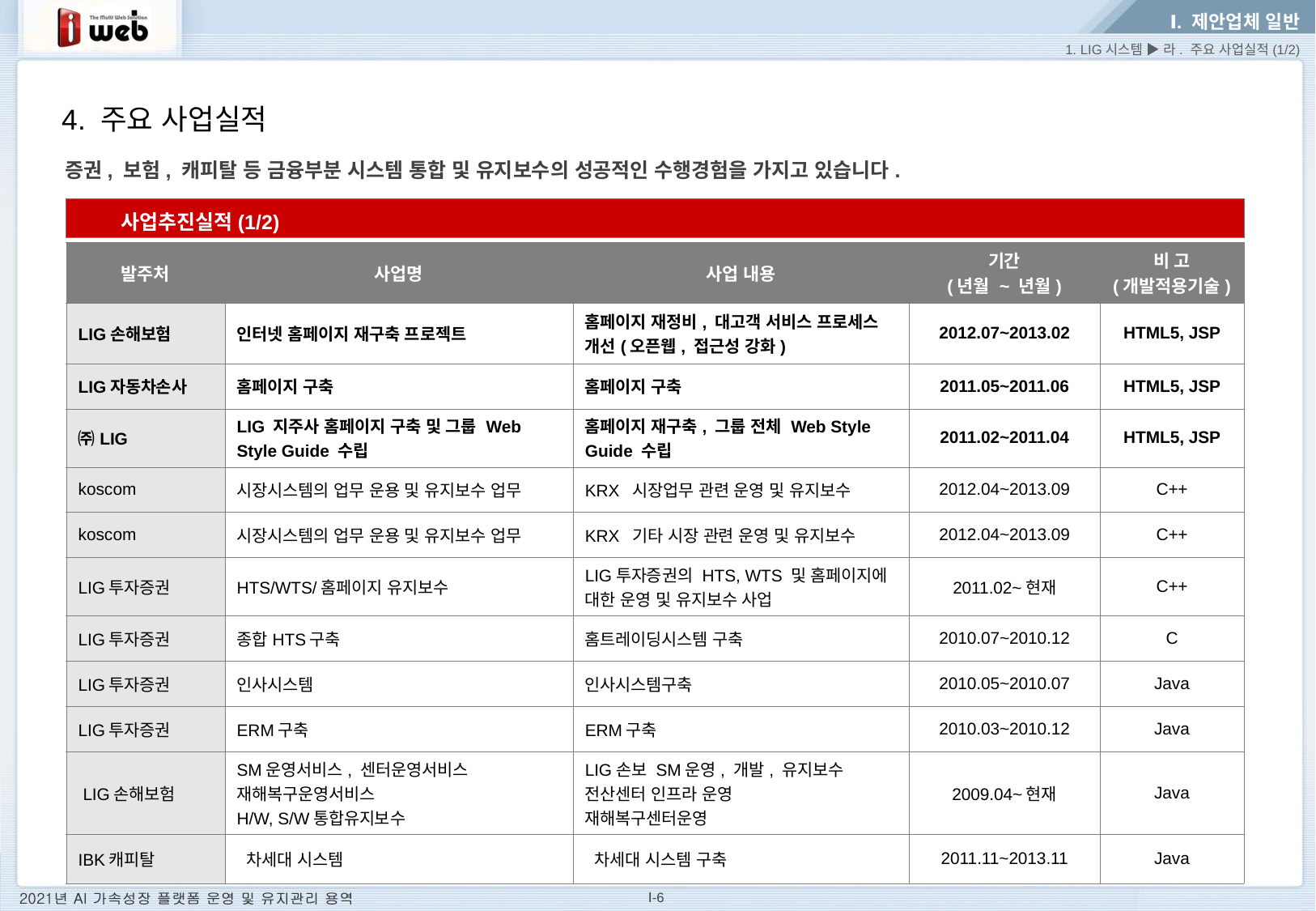

1. LIG시스템 ▶ 라. 주요 사업실적(1/2)
# 4. 주요 사업실적
증권, 보험, 캐피탈 등 금융부분 시스템 통합 및 유지보수의 성공적인 수행경험을 가지고 있습니다.

사업추진실적(1/2)
| 발주처 | 사업명 | 사업 내용 | 기간 (년월 ~ 년월) | 비 고 (개발적용기술) |
| --- | --- | --- | --- | --- |
| LIG손해보험 | 인터넷 홈페이지 재구축 프로젝트 | 홈페이지 재정비, 대고객 서비스 프로세스 개선(오픈웹, 접근성 강화) | 2012.07~2013.02 | HTML5, JSP |
| LIG자동차손사 | 홈페이지 구축 | 홈페이지 구축 | 2011.05~2011.06 | HTML5, JSP |
| ㈜LIG | LIG 지주사 홈페이지 구축 및 그룹 Web Style Guide 수립 | 홈페이지 재구축, 그룹 전체 Web Style Guide 수립 | 2011.02~2011.04 | HTML5, JSP |
| koscom | 시장시스템의 업무 운용 및 유지보수 업무 | KRX 시장업무 관련 운영 및 유지보수 | 2012.04~2013.09 | C++ |
| koscom | 시장시스템의 업무 운용 및 유지보수 업무 | KRX 기타 시장 관련 운영 및 유지보수 | 2012.04~2013.09 | C++ |
| LIG투자증권 | HTS/WTS/홈페이지 유지보수 | LIG투자증권의 HTS, WTS 및 홈페이지에 대한 운영 및 유지보수 사업 | 2011.02~현재 | C++ |
| LIG투자증권 | 종합HTS구축 | 홈트레이딩시스템 구축 | 2010.07~2010.12 | C |
| LIG투자증권 | 인사시스템 | 인사시스템구축 | 2010.05~2010.07 | Java |
| LIG투자증권 | ERM구축 | ERM구축 | 2010.03~2010.12 | Java |
| LIG손해보험 | SM운영서비스, 센터운영서비스 재해복구운영서비스 H/W, S/W통합유지보수 | LIG손보 SM운영, 개발, 유지보수 전산센터 인프라 운영 재해복구센터운영 | 2009.04~현재 | Java |
| IBK캐피탈 | 차세대 시스템 | 차세대 시스템 구축 | 2011.11~2013.11 | Java |